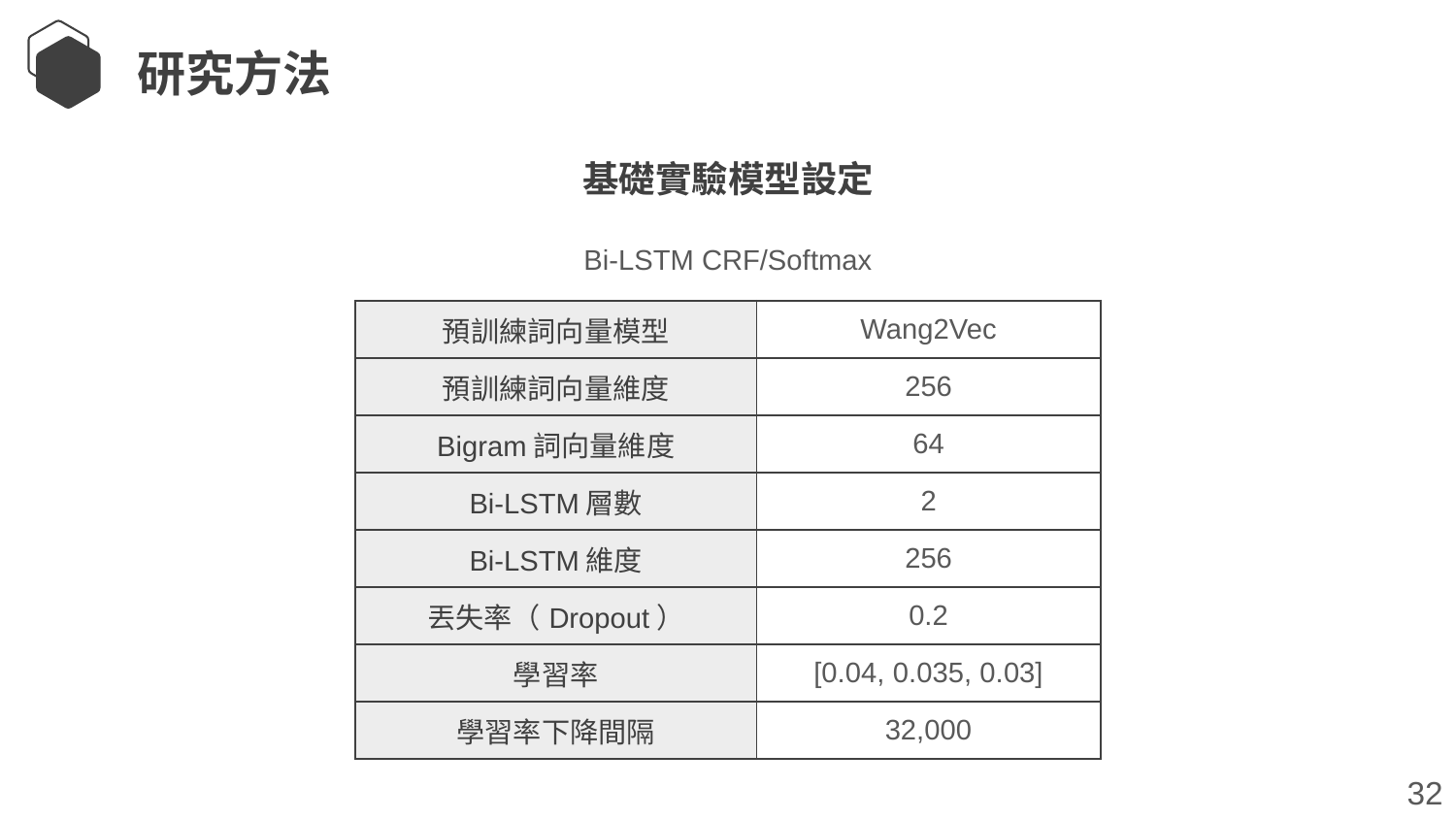

研究方法
基礎實驗模型設定
Bi-LSTM CRF/Softmax
| 預訓練詞向量模型 | Wang2Vec |
| --- | --- |
| 預訓練詞向量維度 | 256 |
| Bigram詞向量維度 | 64 |
| Bi-LSTM層數 | 2 |
| Bi-LSTM維度 | 256 |
| 丟失率（Dropout） | 0.2 |
| 學習率 | [0.04, 0.035, 0.03] |
| 學習率下降間隔 | 32,000 |
32